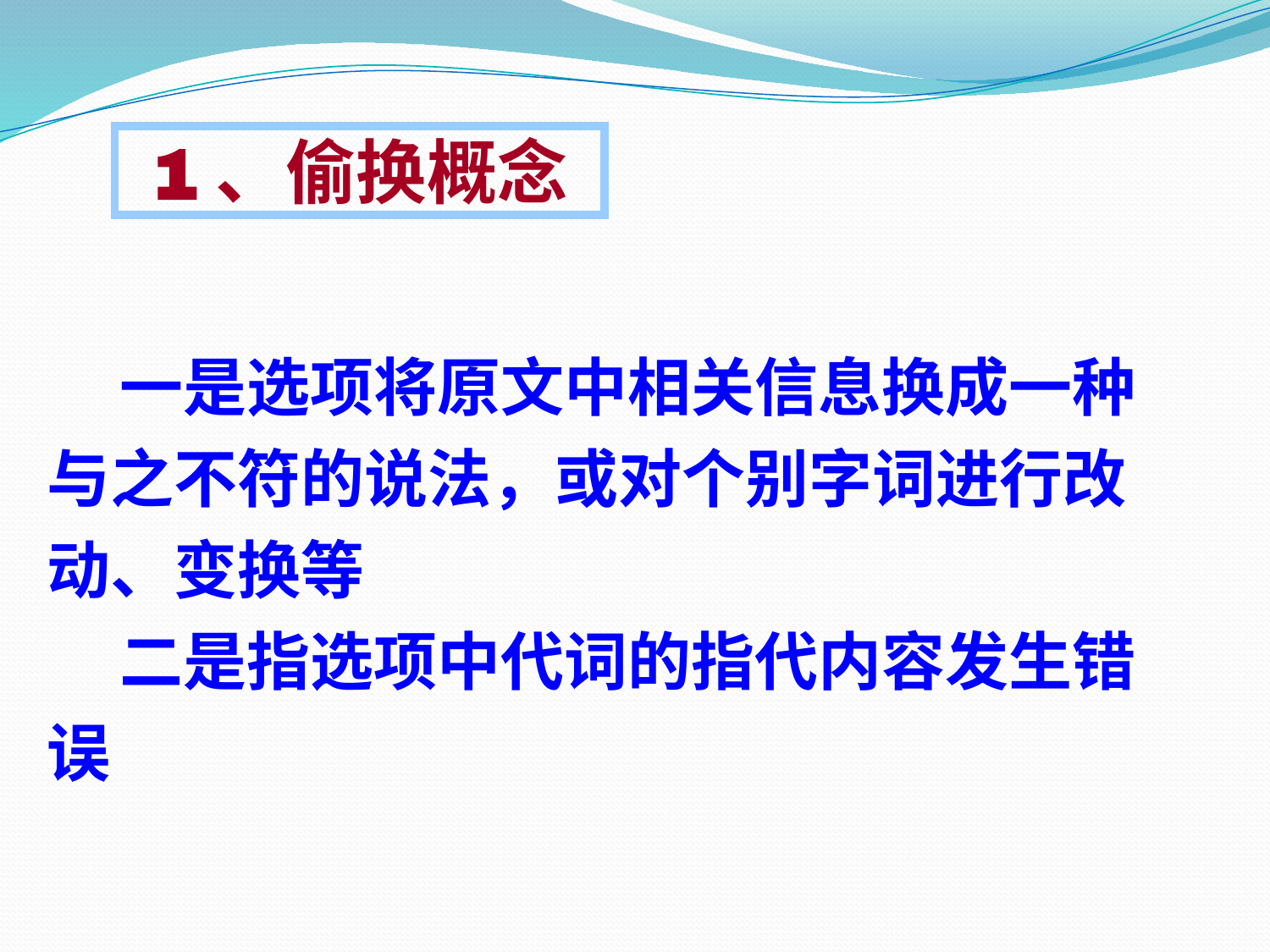

1、偷换概念
    一是选项将原文中相关信息换成一种与之不符的说法，或对个别字词进行改动、变换等
    二是指选项中代词的指代内容发生错误